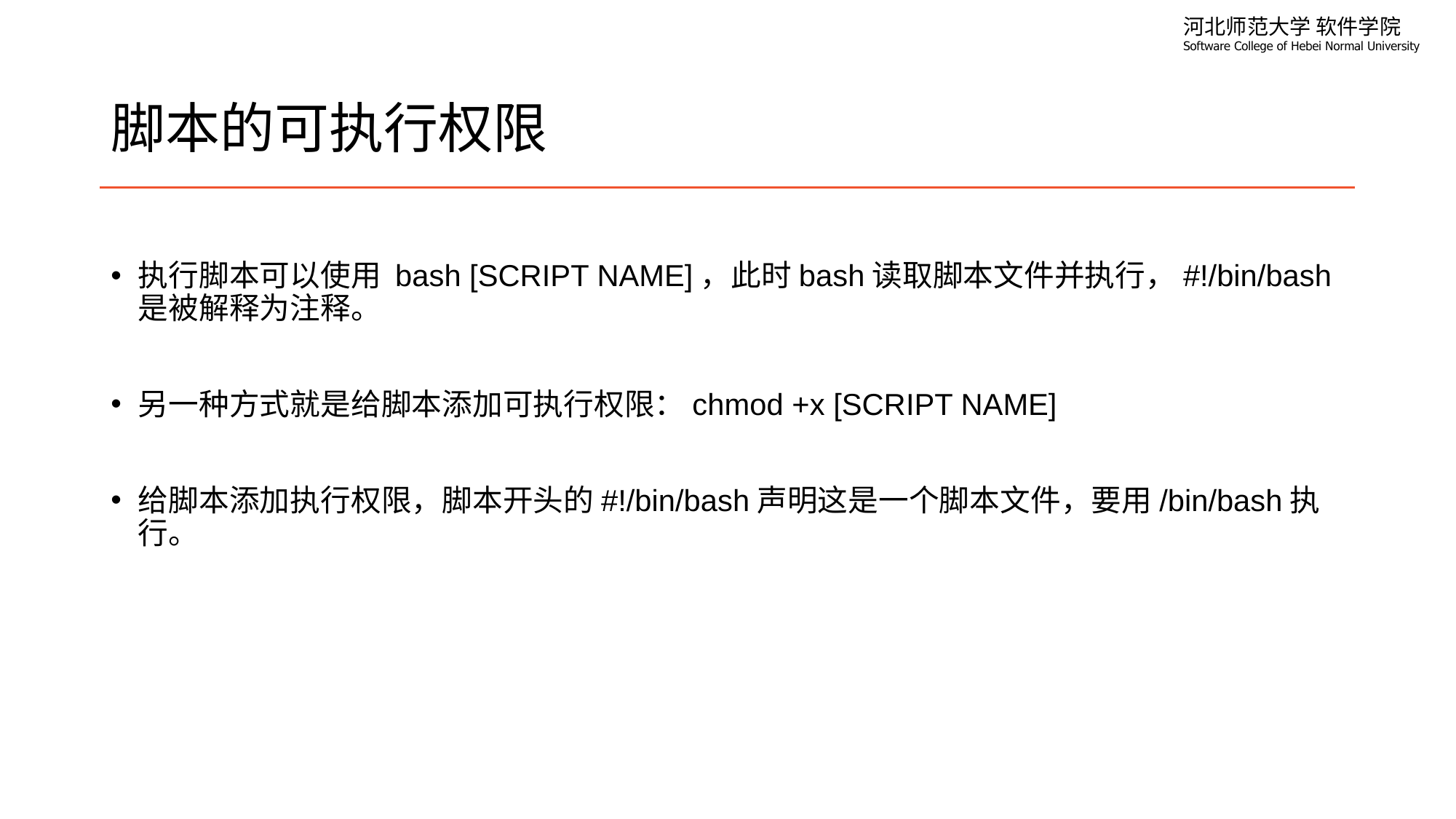

# 脚本的可执行权限

执行脚本可以使用 bash [SCRIPT NAME]，此时bash读取脚本文件并执行，#!/bin/bash是被解释为注释。

另一种方式就是给脚本添加可执行权限：chmod +x [SCRIPT NAME]

给脚本添加执行权限，脚本开头的#!/bin/bash声明这是一个脚本文件，要用/bin/bash执行。